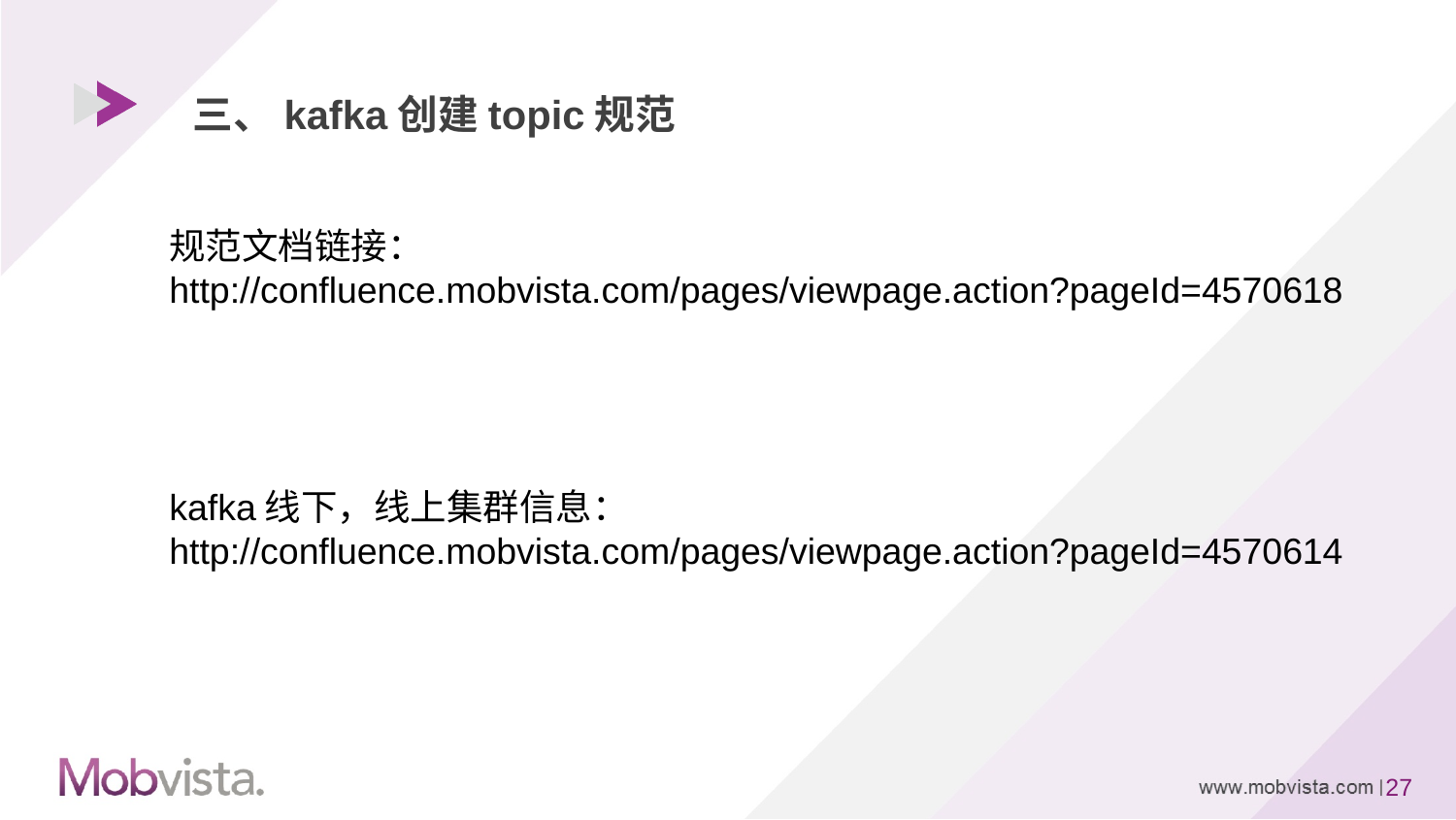

# 三、kafka创建topic规范
规范文档链接：
http://confluence.mobvista.com/pages/viewpage.action?pageId=4570618
kafka线下，线上集群信息：
http://confluence.mobvista.com/pages/viewpage.action?pageId=4570614
27